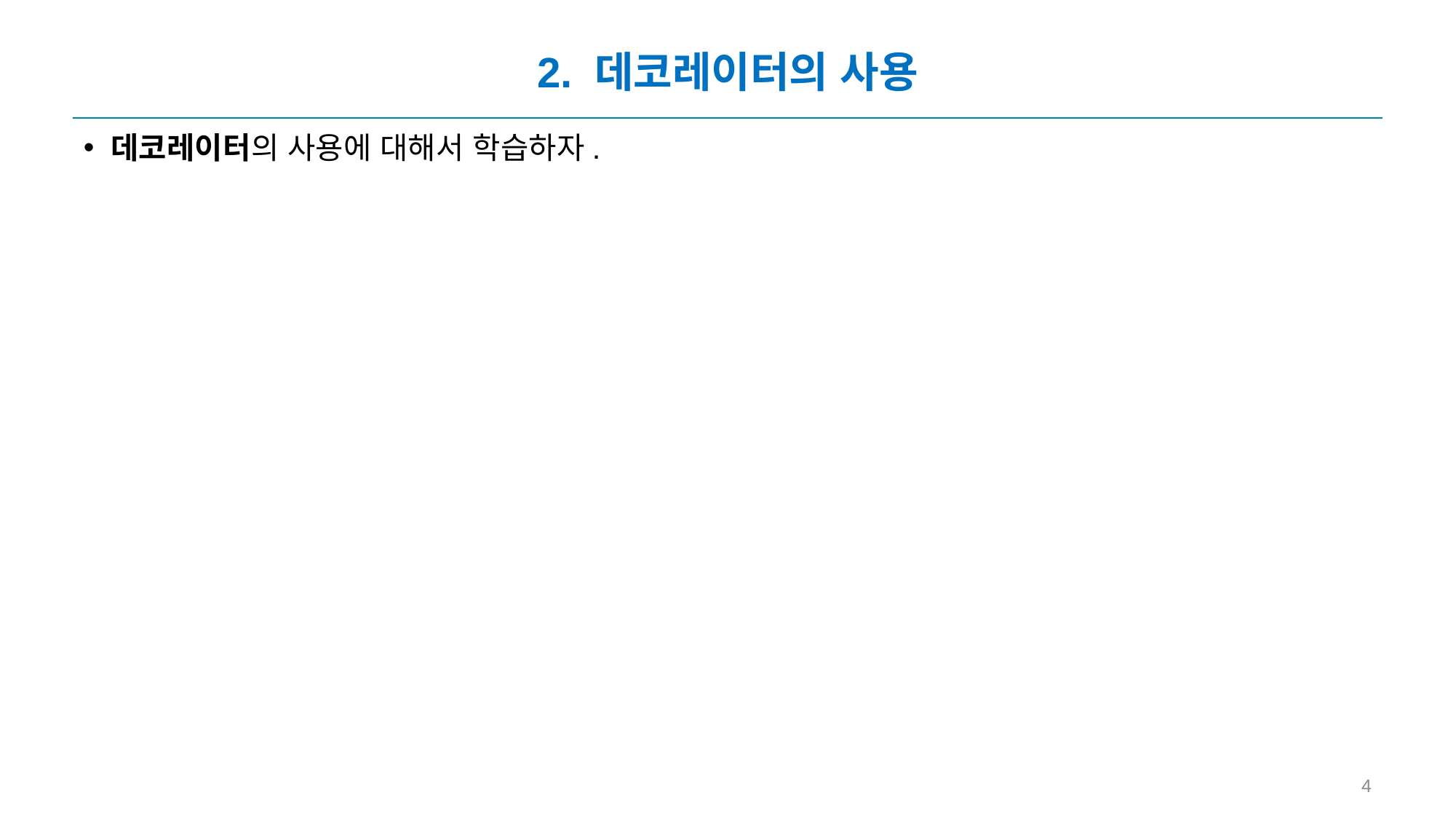

# 2. 데코레이터의 사용
데코레이터의 사용에 대해서 학습하자.

4